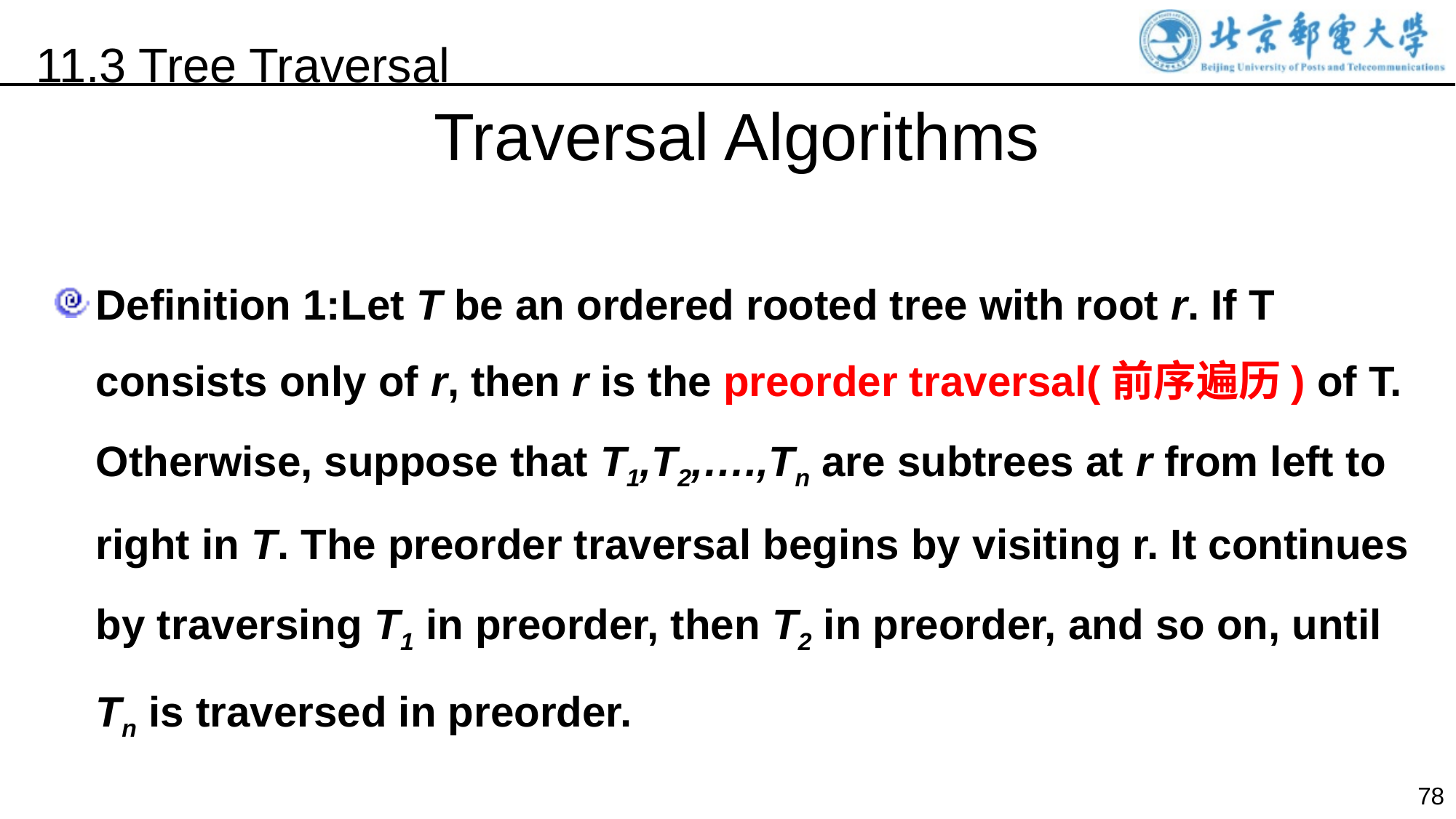

11.3 Tree Traversal
Traversal Algorithms
Definition 1:Let T be an ordered rooted tree with root r. If T consists only of r, then r is the preorder traversal(前序遍历) of T. Otherwise, suppose that T1,T2,….,Tn are subtrees at r from left to right in T. The preorder traversal begins by visiting r. It continues by traversing T1 in preorder, then T2 in preorder, and so on, until Tn is traversed in preorder.